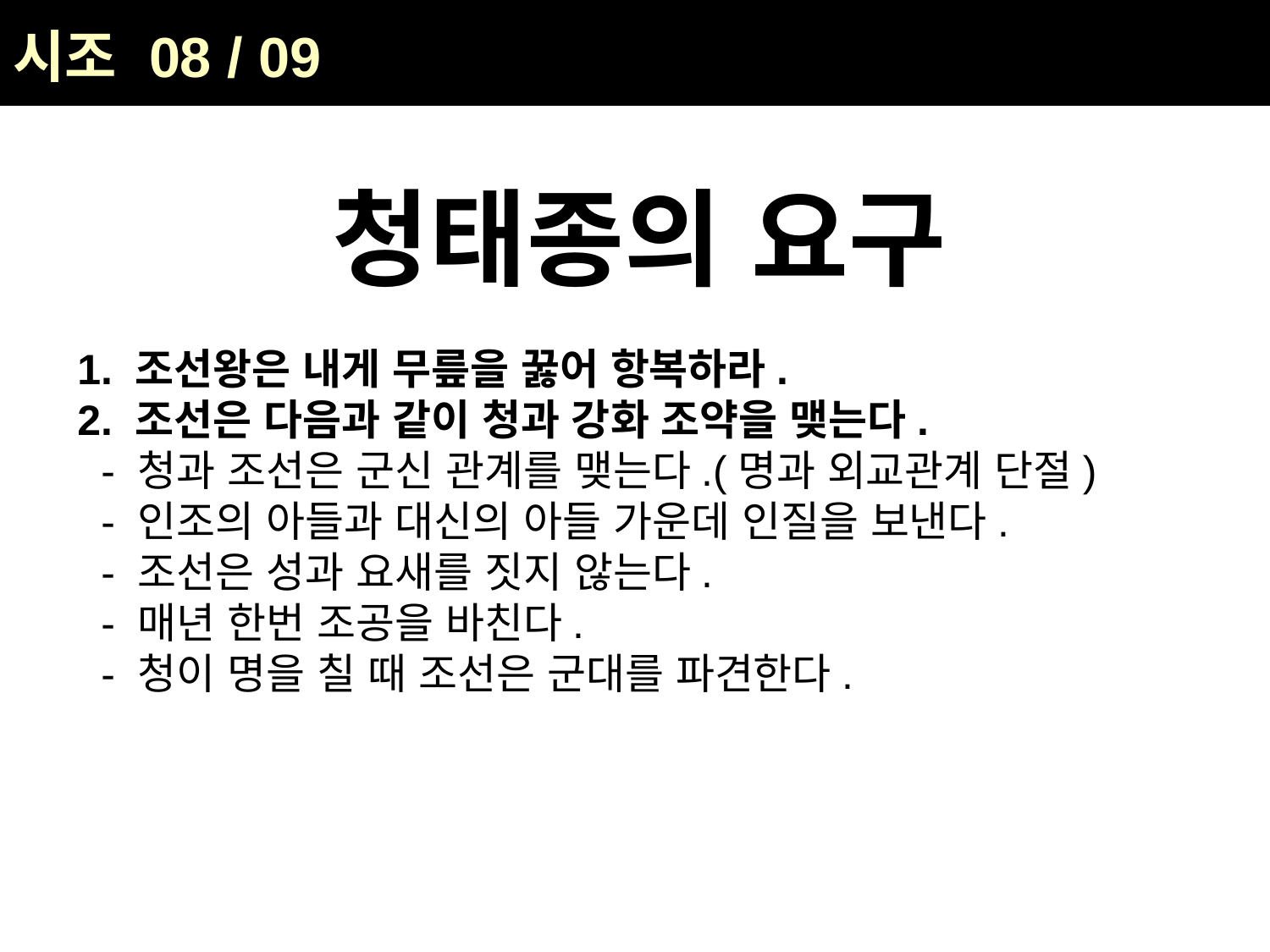

| 시조 08 / 09 |
| --- |
청태종의 요구
1. 조선왕은 내게 무릎을 꿇어 항복하라.
2. 조선은 다음과 같이 청과 강화 조약을 맺는다.
  - 청과 조선은 군신 관계를 맺는다.(명과 외교관계 단절)
  - 인조의 아들과 대신의 아들 가운데 인질을 보낸다.
  - 조선은 성과 요새를 짓지 않는다.
  - 매년 한번 조공을 바친다.
  - 청이 명을 칠 때 조선은 군대를 파견한다.